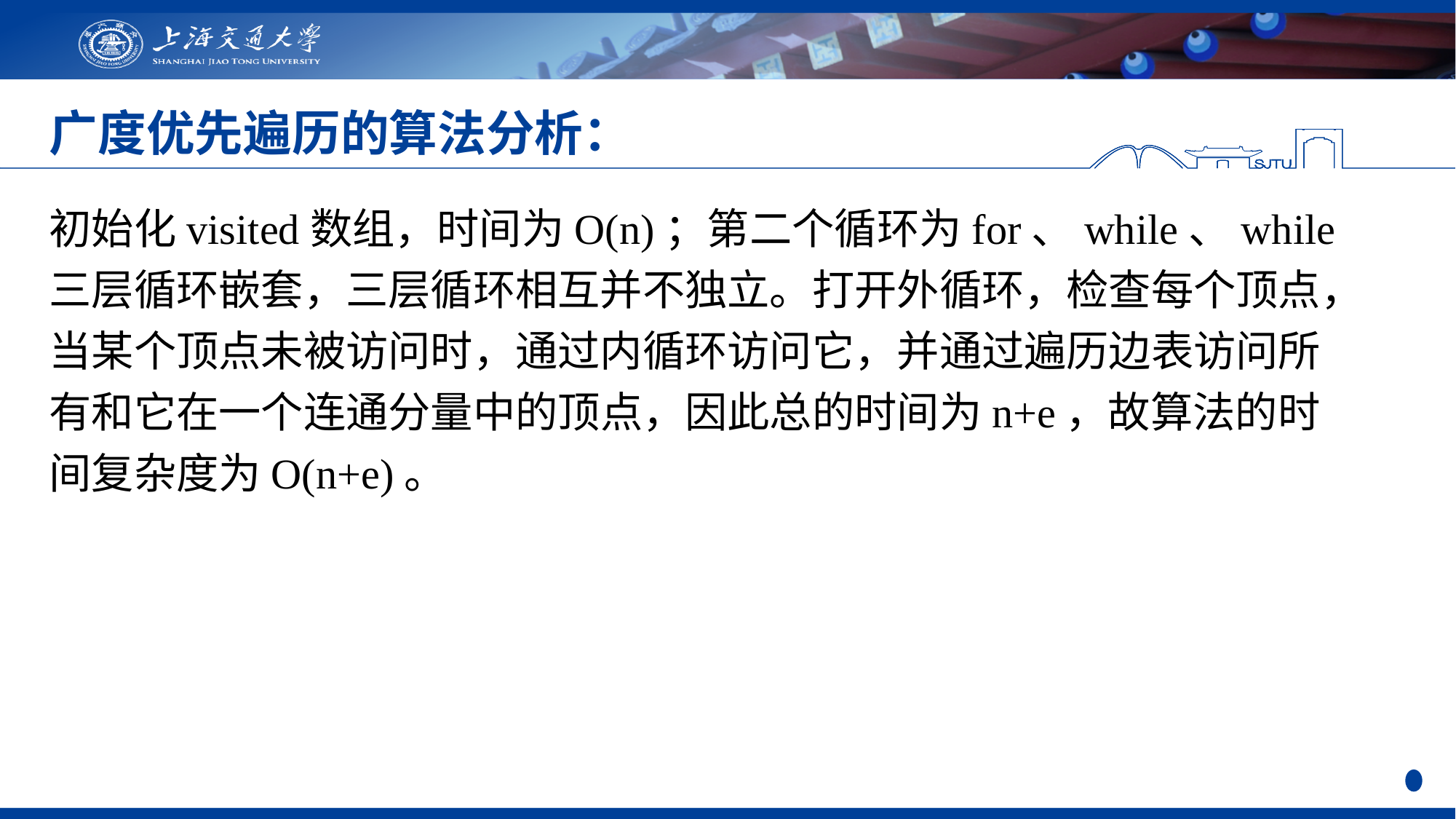

# 广度优先遍历的算法分析：
初始化visited数组，时间为O(n)；第二个循环为for、while、while三层循环嵌套，三层循环相互并不独立。打开外循环，检查每个顶点，当某个顶点未被访问时，通过内循环访问它，并通过遍历边表访问所有和它在一个连通分量中的顶点，因此总的时间为n+e，故算法的时间复杂度为O(n+e)。